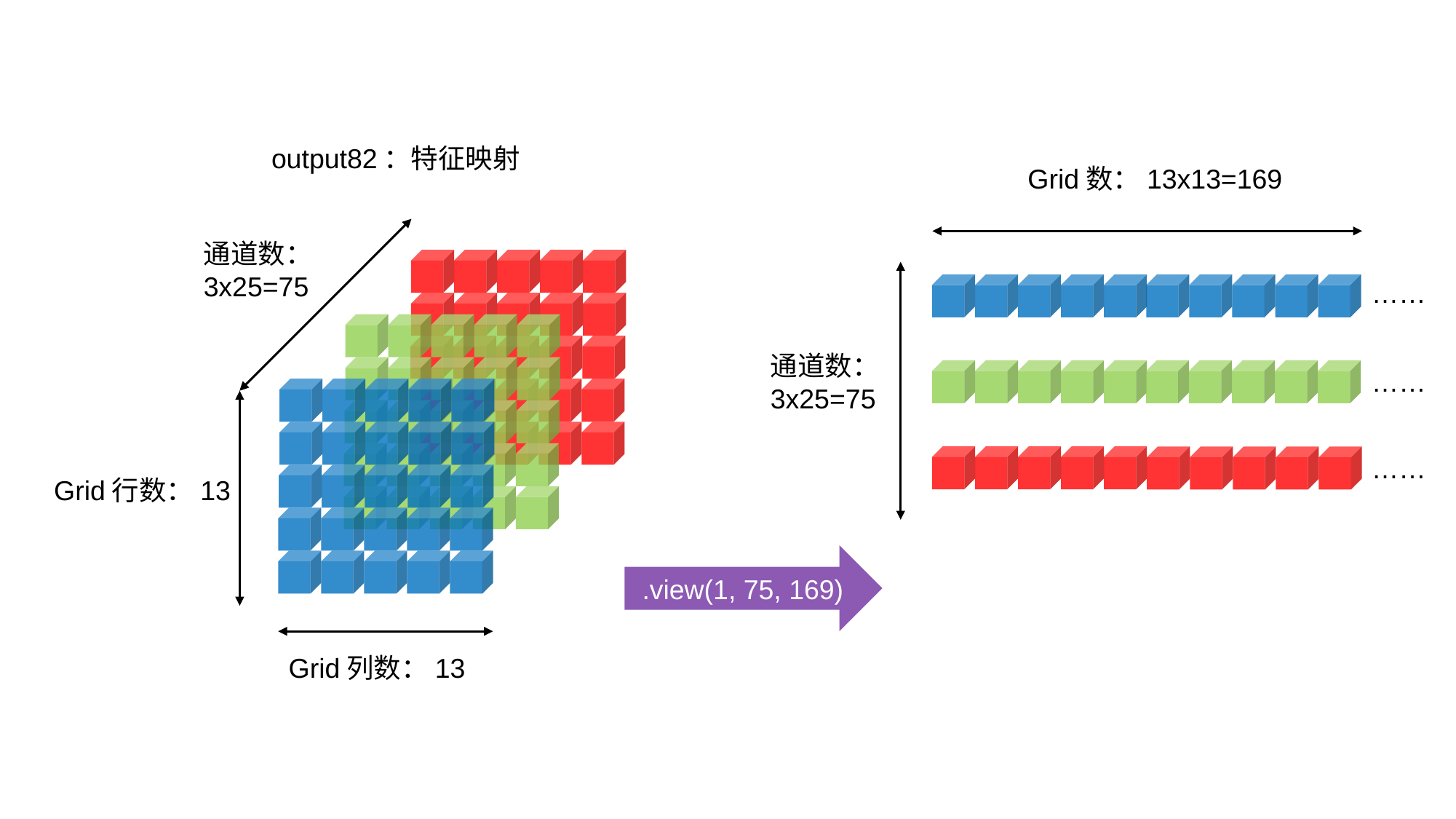

output82：特征映射
Grid数：13x13=169
通道数：3x25=75

……

通道数：3x25=75
……

……

Grid行数：13
.view(1, 75, 169)
Grid列数：13